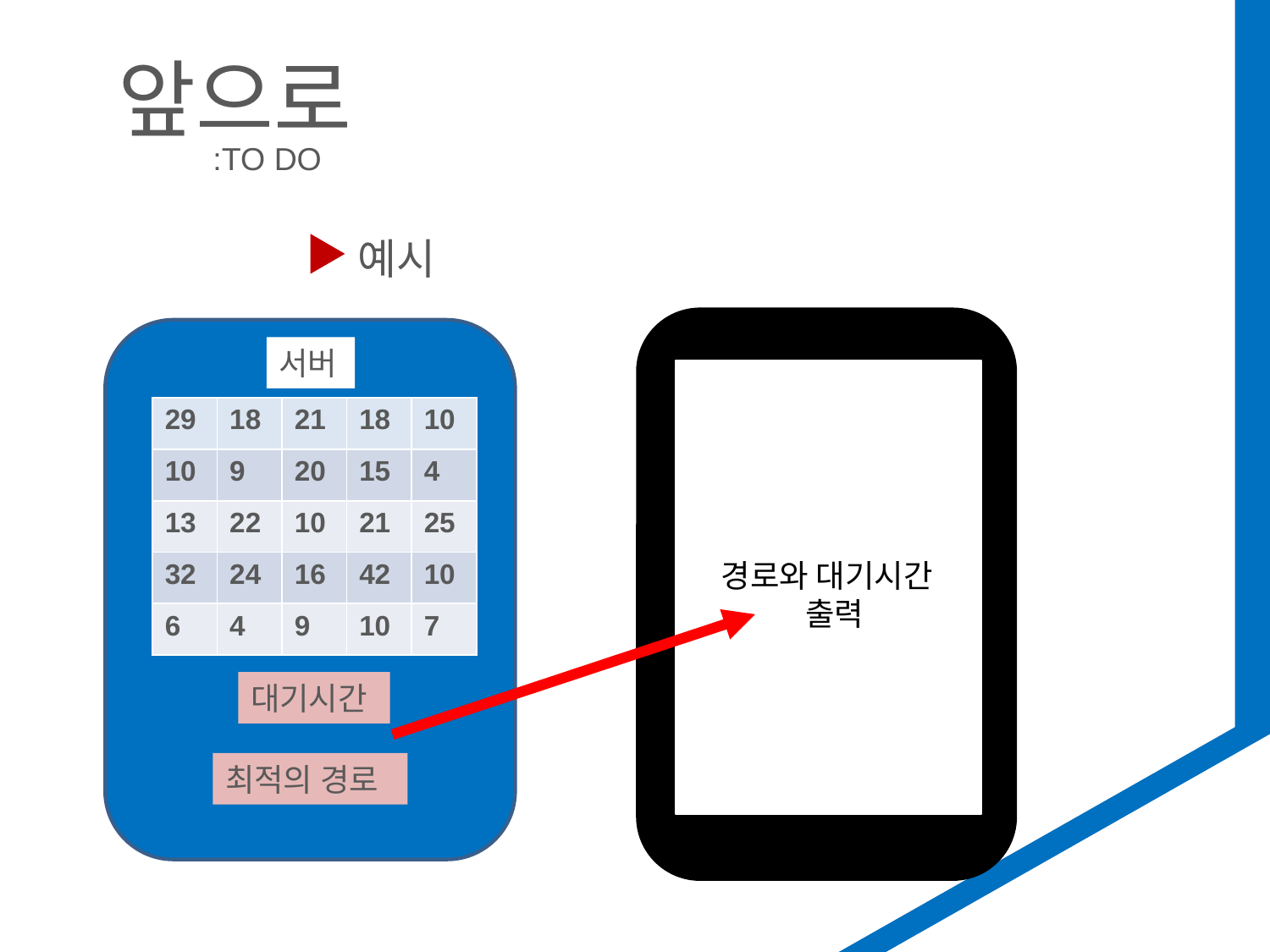

앞으로
:TO DO
예시

서버

| 29 | 18 | 21 | 18 | 10 |
| --- | --- | --- | --- | --- |
| 10 | 9 | 20 | 15 | 4 |
| 13 | 22 | 10 | 21 | 25 |
| 32 | 24 | 16 | 42 | 10 |
| 6 | 4 | 9 | 10 | 7 |
경로와 대기시간
 출력
대기시간
최적의 경로